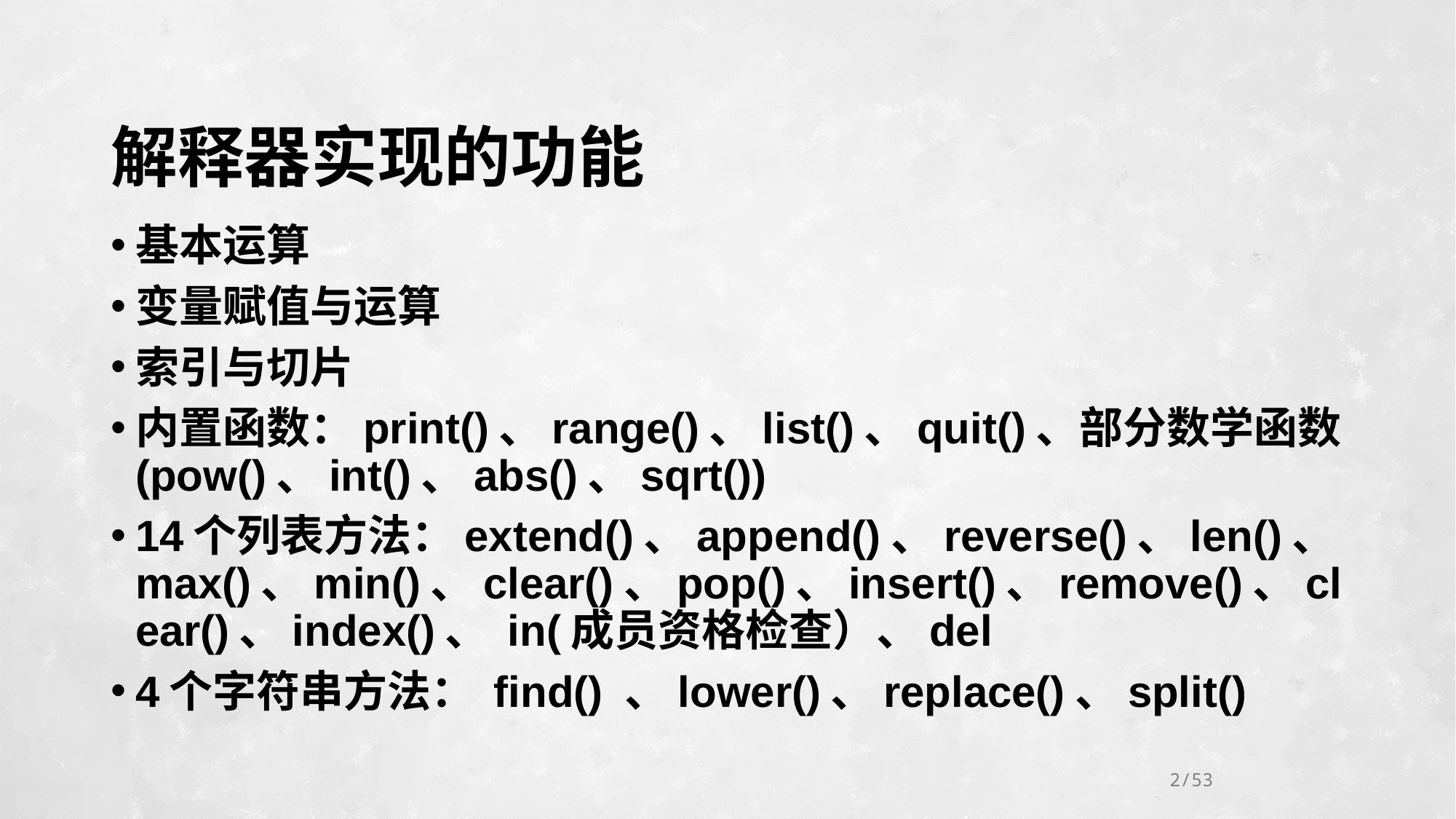

# 解释器实现的功能
基本运算
变量赋值与运算
索引与切片
内置函数：print()、range()、list()、quit()、部分数学函数(pow()、int()、abs()、sqrt())
14个列表方法：extend()、append()、reverse()、len()、 max()、min()、clear()、pop()、insert()、remove()、clear()、index()、 in(成员资格检查）、del
4个字符串方法： find() 、lower()、replace()、split()

2/53